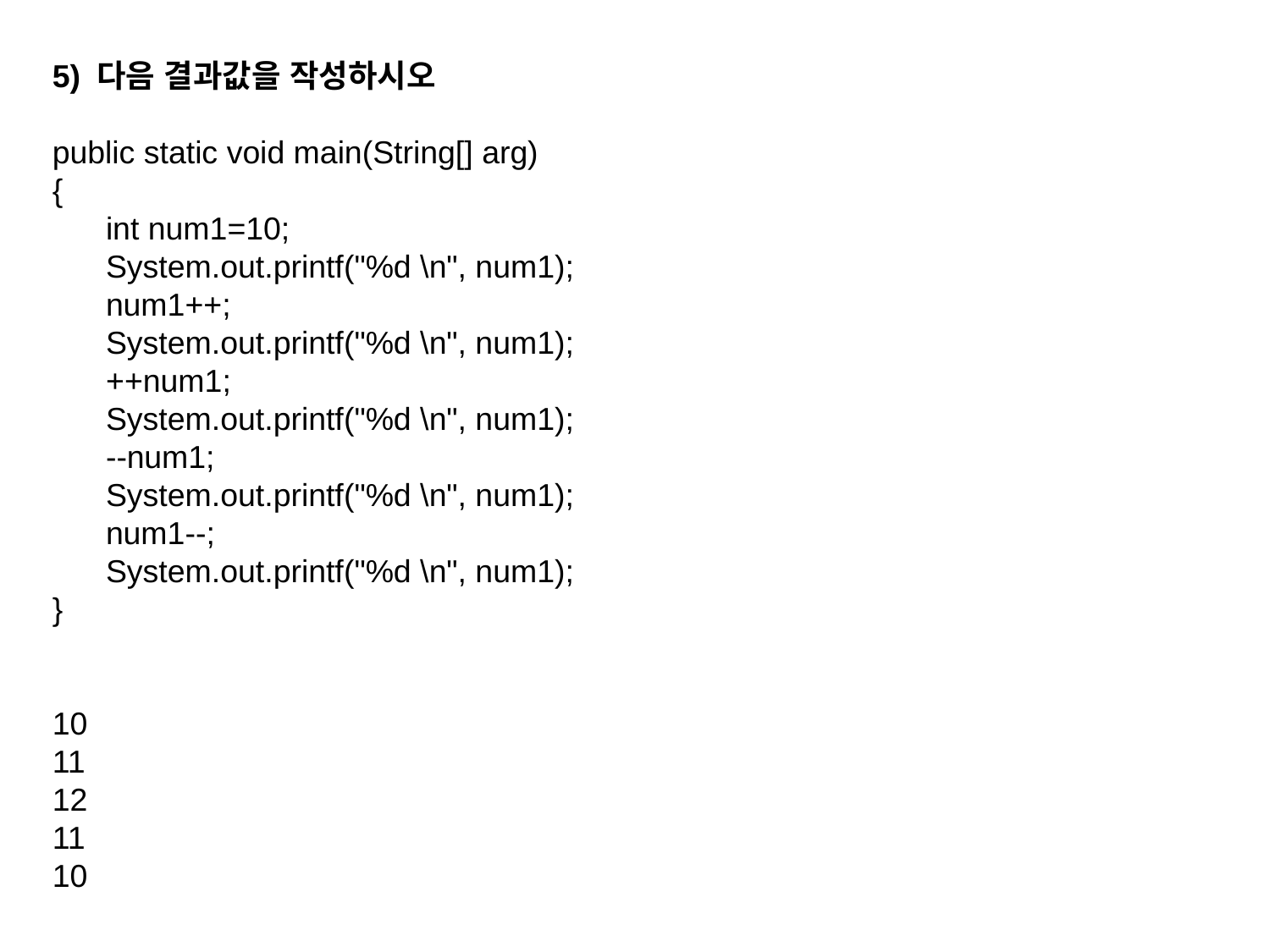

5) 다음 결과값을 작성하시오

public static void main(String[] arg)
{
      int num1=10;
      System.out.printf("%d \n", num1);
      num1++;
      System.out.printf("%d \n", num1);
      ++num1;
      System.out.printf("%d \n", num1);
      --num1;
      System.out.printf("%d \n", num1);
      num1--;
      System.out.printf("%d \n", num1);
}

10
11
12
11
10